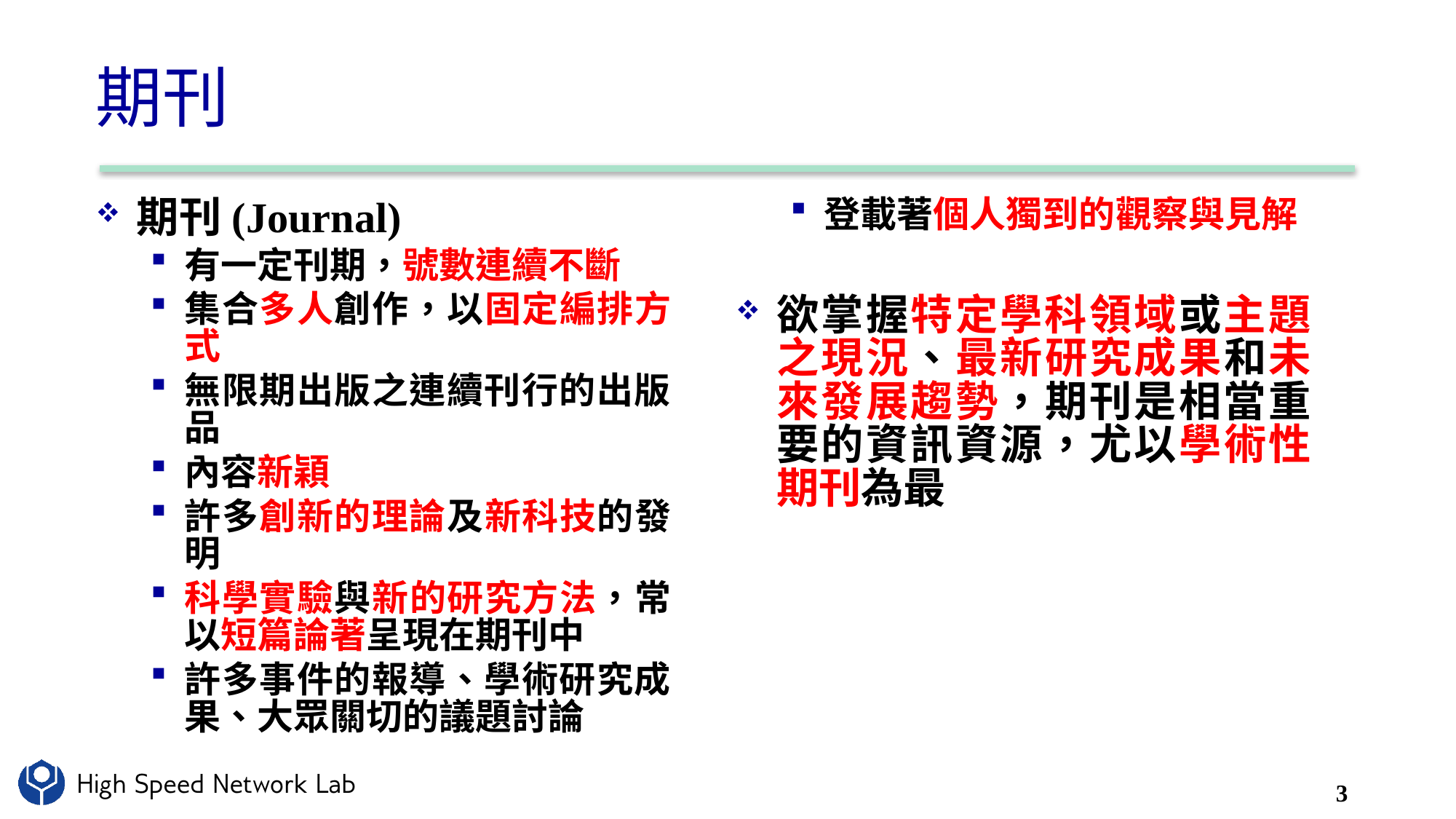

# 期刊
期刊(Journal)
有一定刊期，號數連續不斷
集合多人創作，以固定編排方式
無限期出版之連續刊行的出版品
內容新穎
許多創新的理論及新科技的發明
科學實驗與新的研究方法，常以短篇論著呈現在期刊中
許多事件的報導、學術研究成果、大眾關切的議題討論
登載著個人獨到的觀察與見解

欲掌握特定學科領域或主題之現況、最新研究成果和未來發展趨勢，期刊是相當重要的資訊資源，尤以學術性期刊為最
3